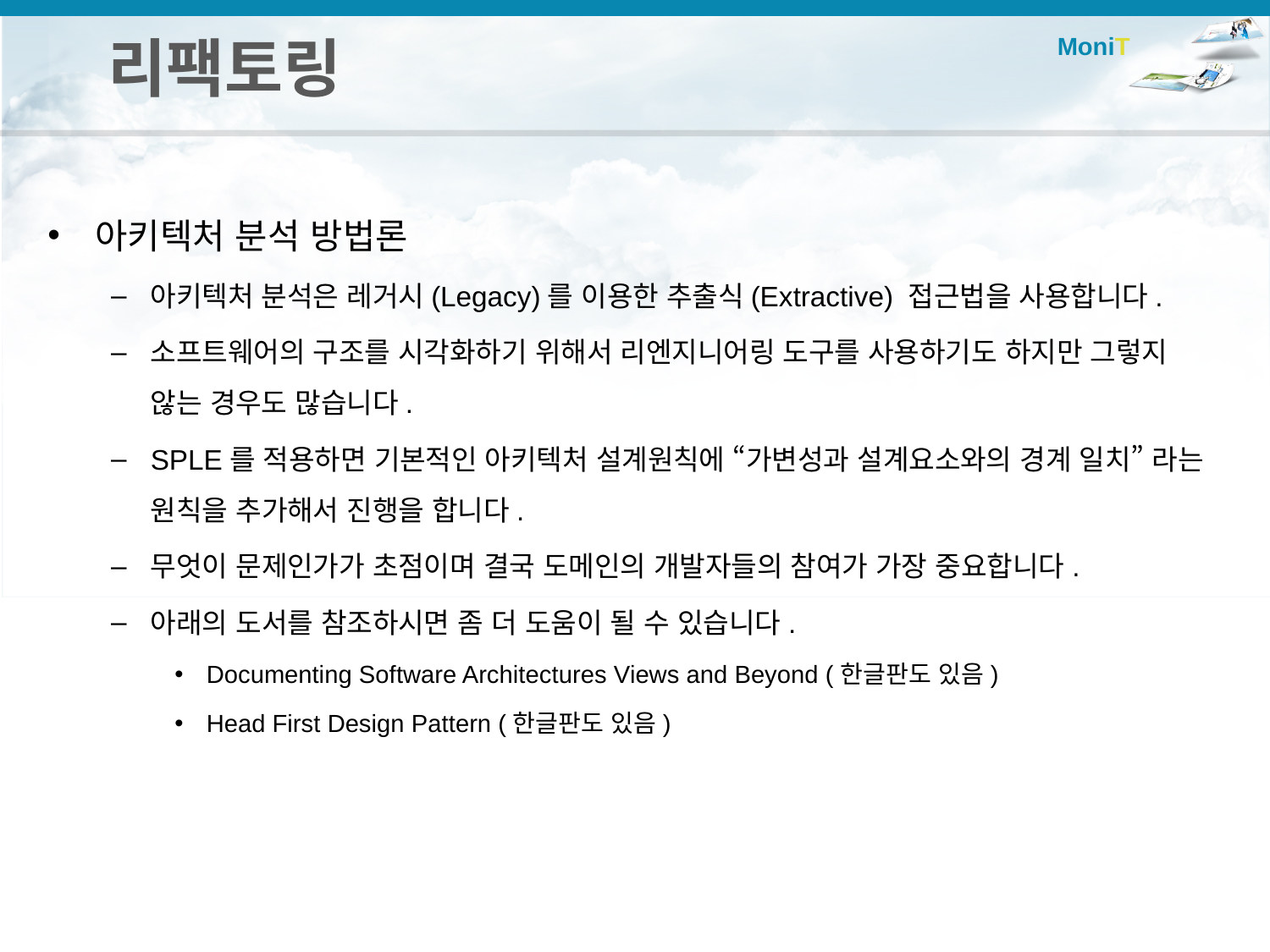

# 리팩토링
아키텍처 분석 방법론
아키텍처 분석은 레거시(Legacy)를 이용한 추출식(Extractive) 접근법을 사용합니다.
소프트웨어의 구조를 시각화하기 위해서 리엔지니어링 도구를 사용하기도 하지만 그렇지 않는 경우도 많습니다.
SPLE를 적용하면 기본적인 아키텍처 설계원칙에 “가변성과 설계요소와의 경계 일치” 라는 원칙을 추가해서 진행을 합니다.
무엇이 문제인가가 초점이며 결국 도메인의 개발자들의 참여가 가장 중요합니다.
아래의 도서를 참조하시면 좀 더 도움이 될 수 있습니다.
Documenting Software Architectures Views and Beyond (한글판도 있음)
Head First Design Pattern (한글판도 있음)